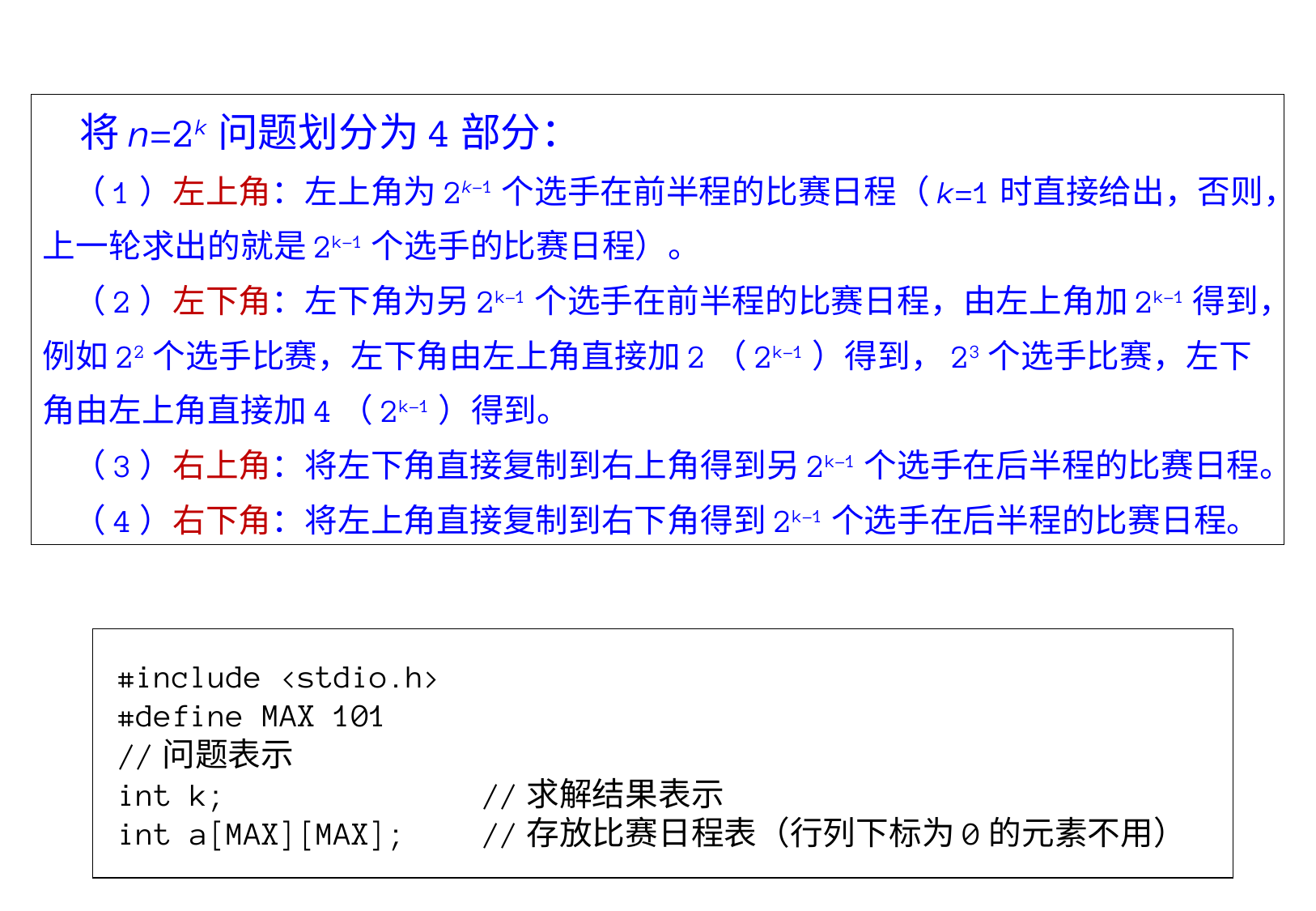

将n=2k问题划分为4部分：
   （1）左上角：左上角为2k-1个选手在前半程的比赛日程（k=1时直接给出，否则，上一轮求出的就是2k-1个选手的比赛日程）。
   （2）左下角：左下角为另2k-1个选手在前半程的比赛日程，由左上角加2k-1得到，例如22个选手比赛，左下角由左上角直接加2（2k-1）得到，23个选手比赛，左下角由左上角直接加4（2k-1）得到。
   （3）右上角：将左下角直接复制到右上角得到另2k-1个选手在后半程的比赛日程。
   （4）右下角：将左上角直接复制到右下角得到2k-1个选手在后半程的比赛日程。
#include <stdio.h>
#define MAX 101
//问题表示
int k;			//求解结果表示
int a[MAX][MAX];	//存放比赛日程表（行列下标为0的元素不用）
26